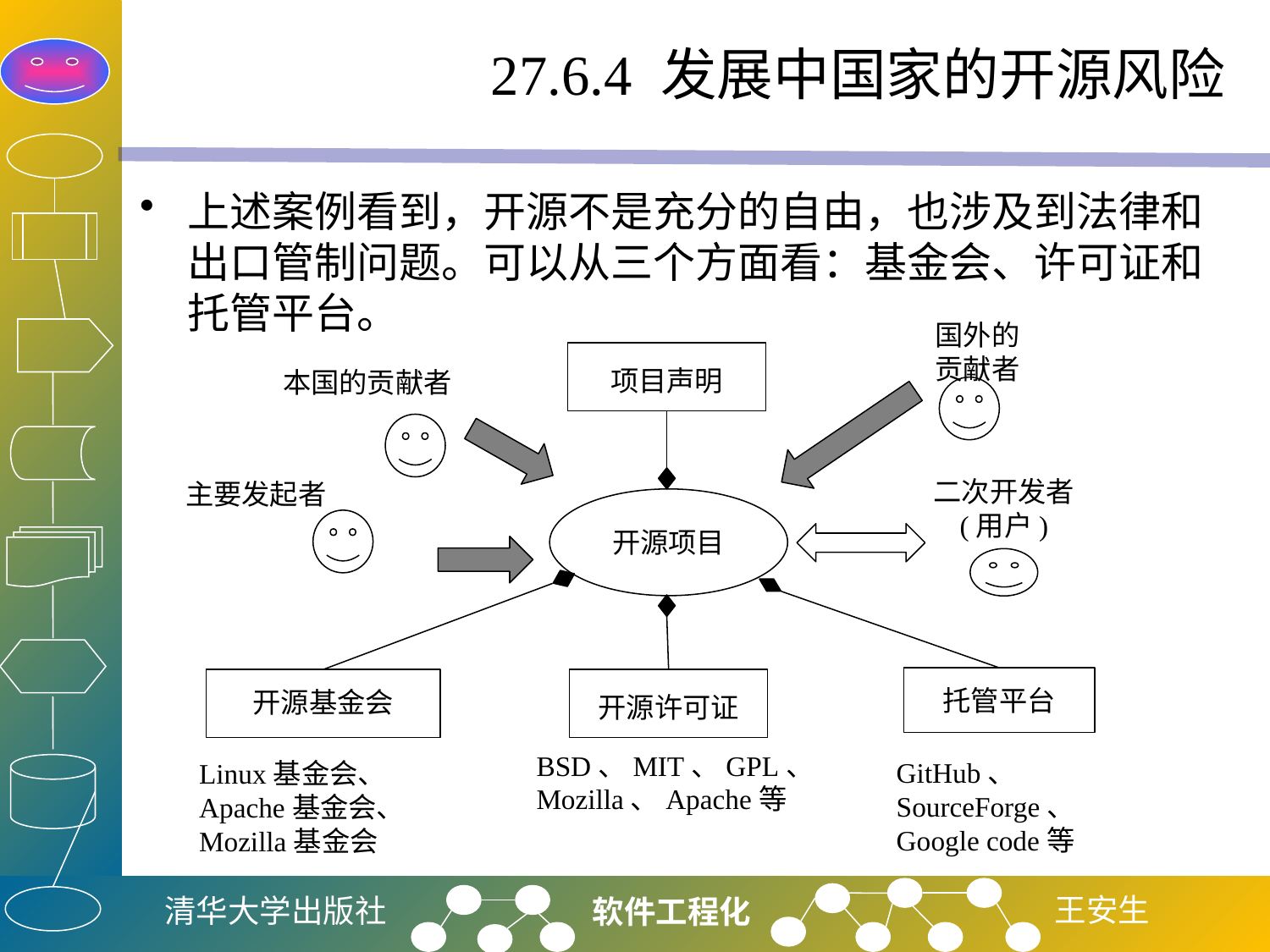

# 27.6.4 发展中国家的开源风险
上述案例看到，开源不是充分的自由，也涉及到法律和出口管制问题。可以从三个方面看：基金会、许可证和托管平台。

国外的
贡献者
项目声明
本国的贡献者

二次开发者
(用户)
主要发起者
开源项目

托管平台
开源基金会
开源许可证
BSD、MIT、GPL、
Mozilla、Apache等
GitHub、
SourceForge、
Google code等
Linux基金会、
Apache基金会、
Mozilla基金会